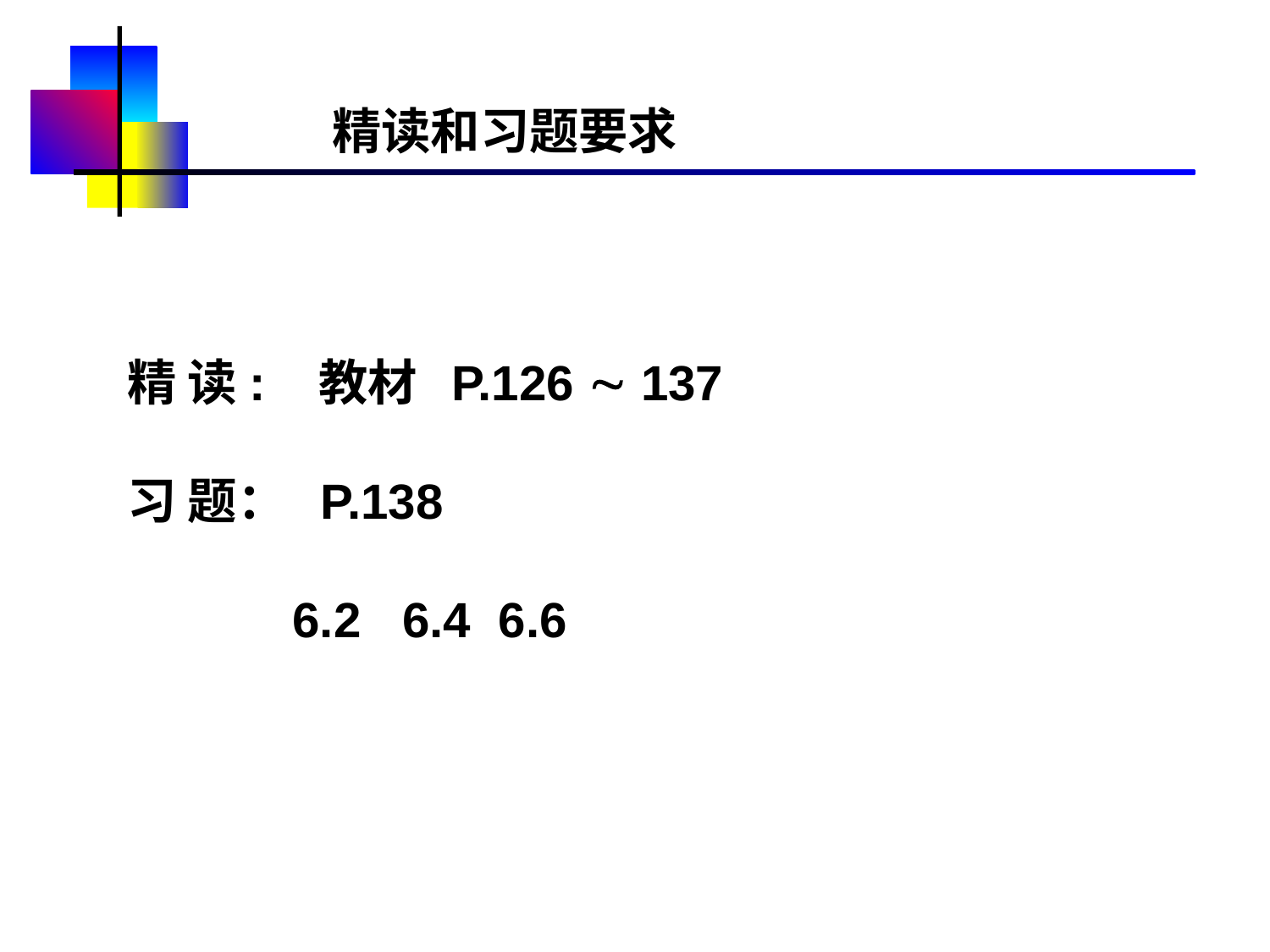

精读和习题要求
精 读:   教材  P.126 ∼ 137
习 题：  P.138
            6.2   6.4  6.6